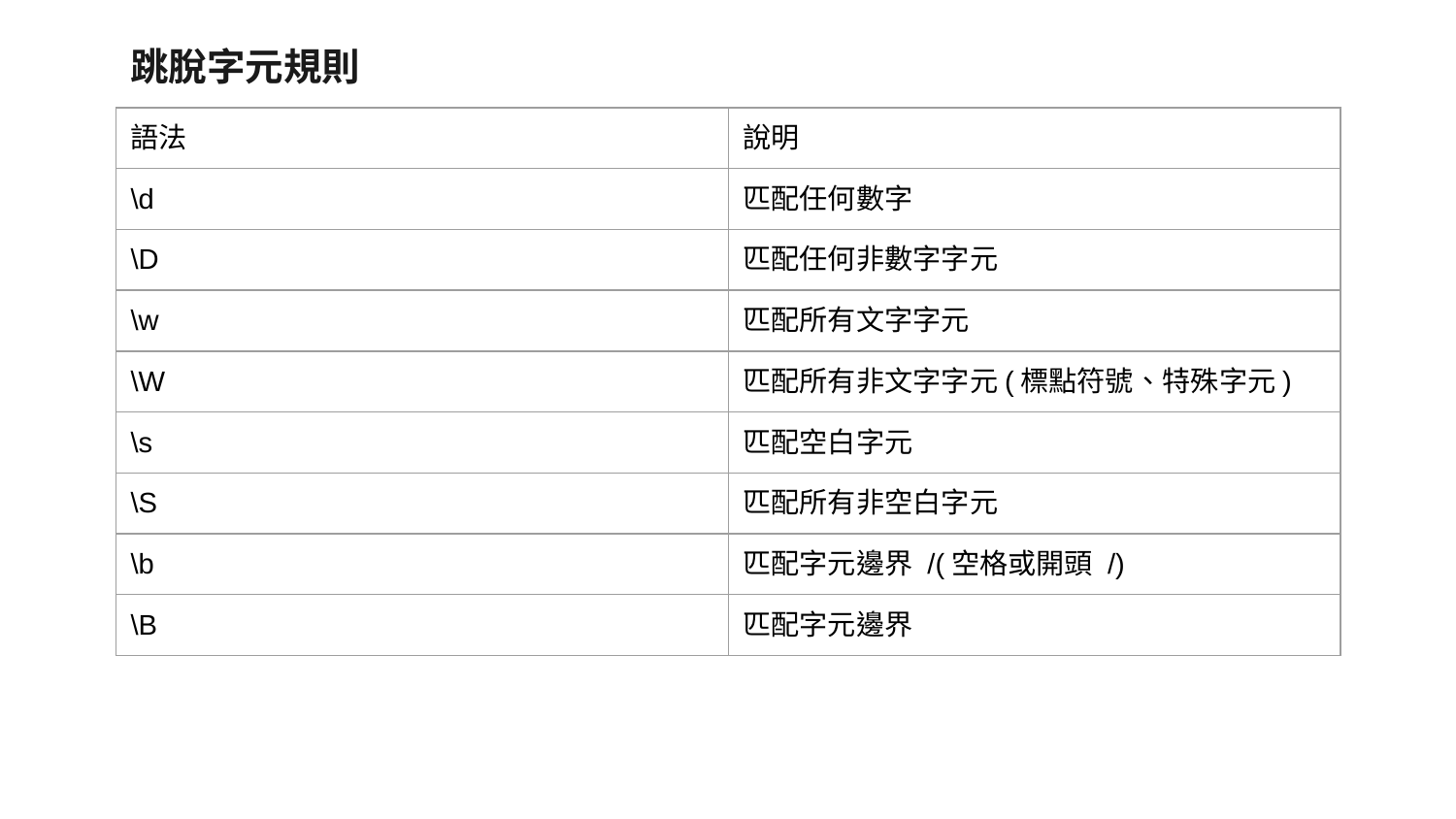

跳脫字元規則
| 語法 | 說明 |
| --- | --- |
| \d | 匹配任何數字 |
| \D | 匹配任何非數字字元 |
| \w | 匹配所有文字字元 |
| \W | 匹配所有非文字字元(標點符號、特殊字元) |
| \s | 匹配空白字元 |
| \S | 匹配所有非空白字元 |
| \b | 匹配字元邊界 /(空格或開頭 /) |
| \B | 匹配字元邊界 |